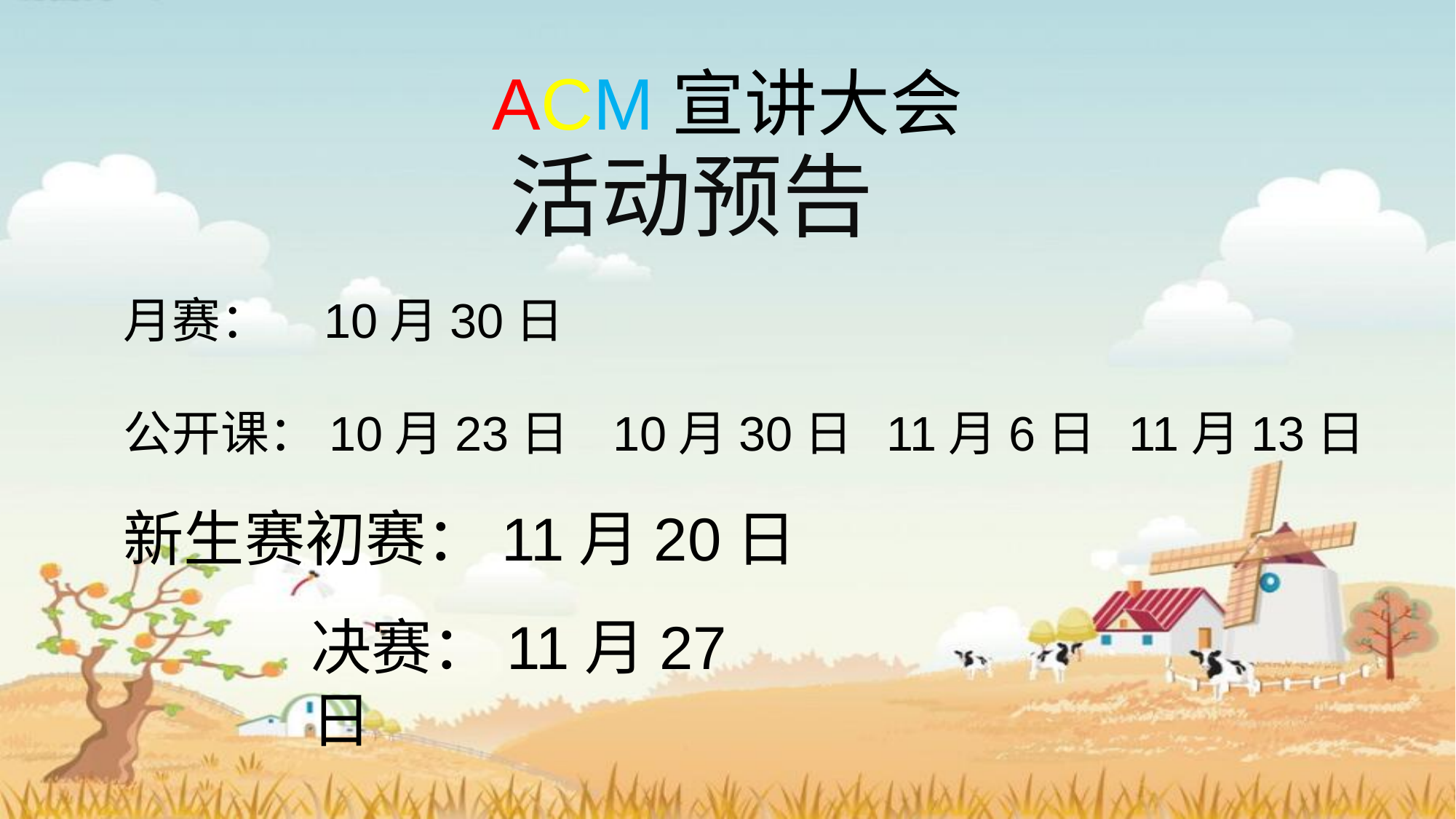

ACM宣讲大会
活动预告
月赛：    10月30日

公开课：10月23日   10月30日  11月6日  11月13日
新生赛初赛：11月20日
决赛：11月27日